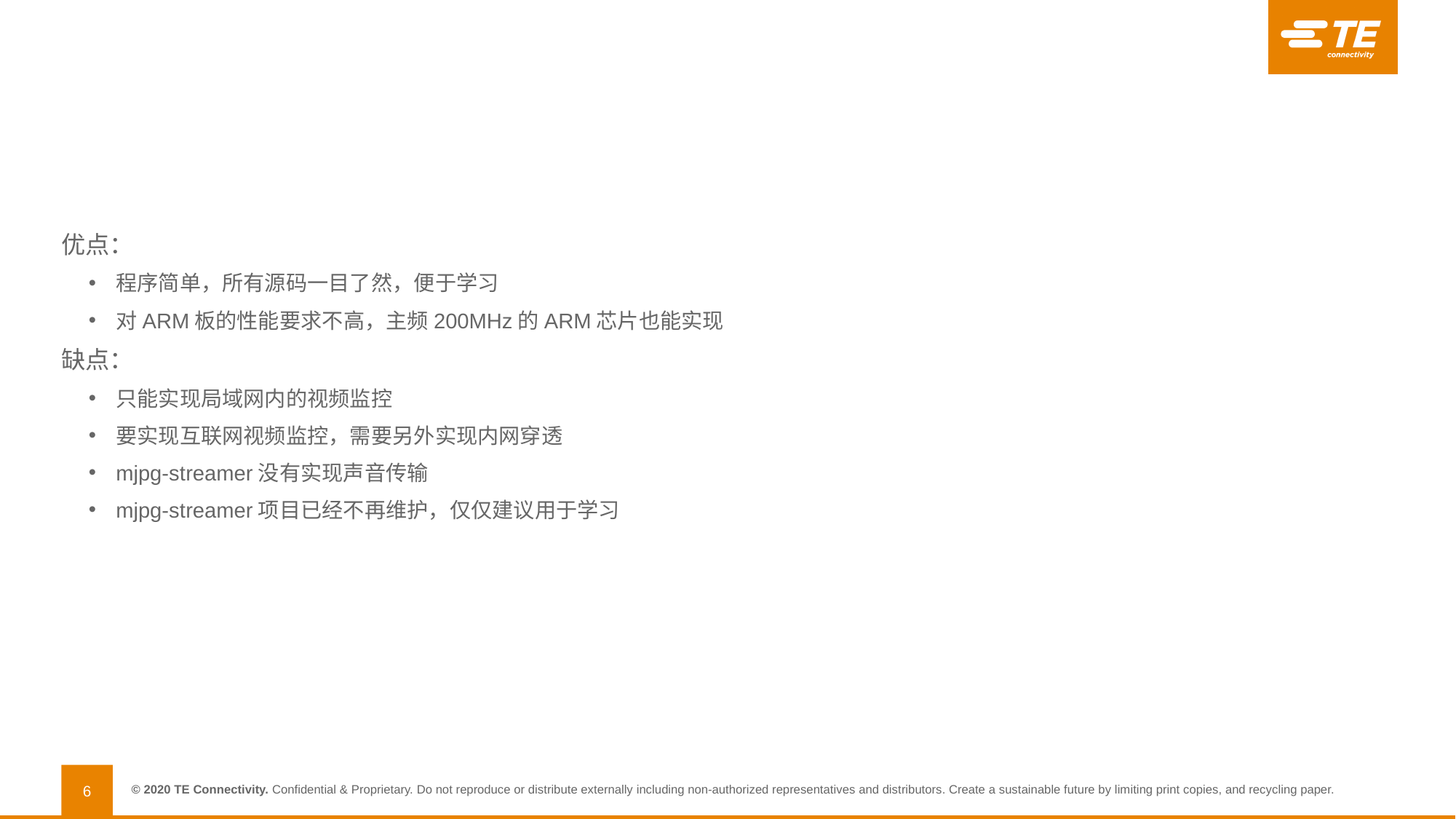

优点：
程序简单，所有源码一目了然，便于学习
对ARM板的性能要求不高，主频200MHz的ARM芯片也能实现
缺点：
只能实现局域网内的视频监控
要实现互联网视频监控，需要另外实现内网穿透
mjpg-streamer没有实现声音传输
mjpg-streamer项目已经不再维护，仅仅建议用于学习

6